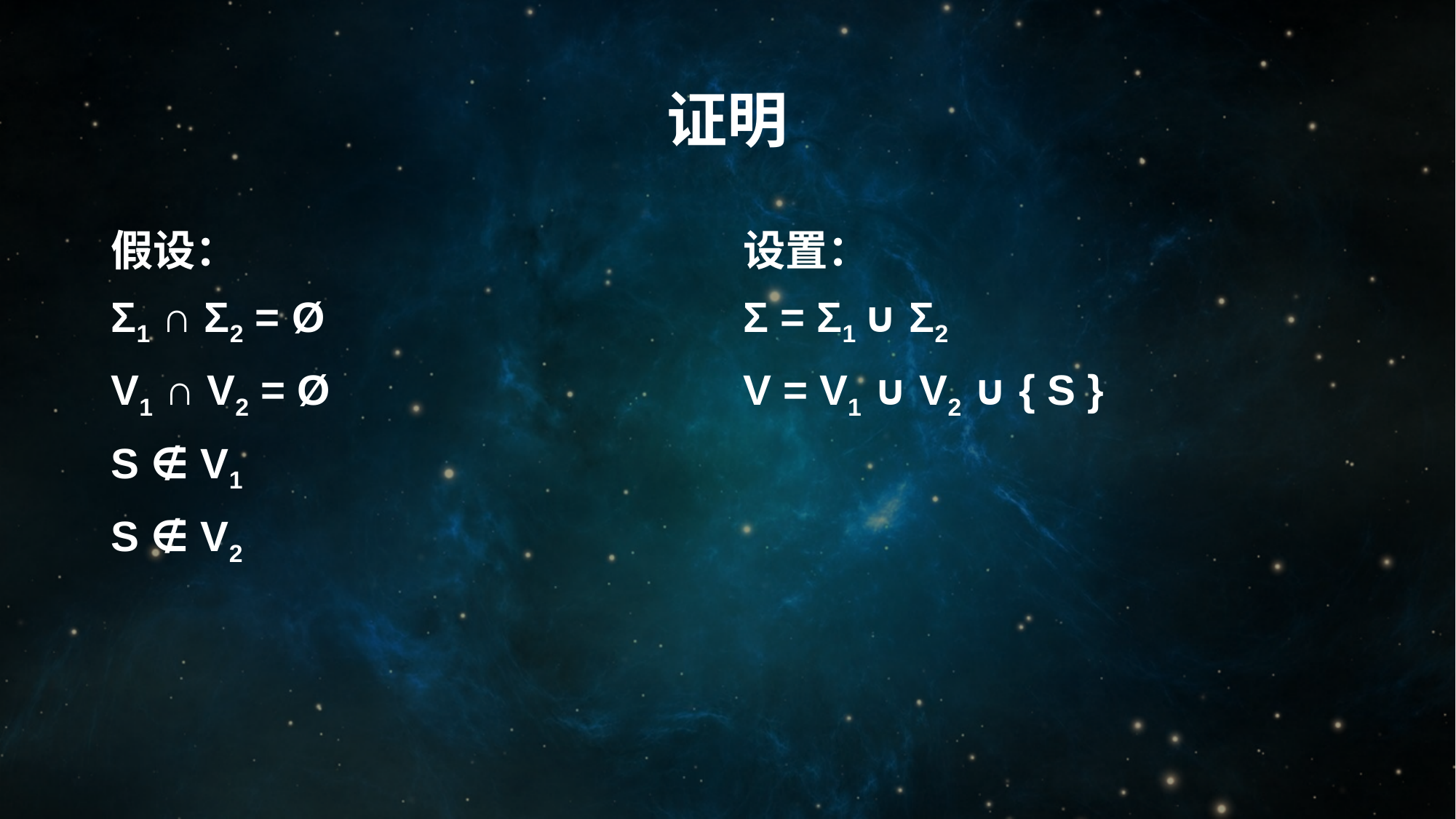

# 证明
假设：
Σ1 ∩ Σ2 = Ø
V1 ∩ V2 = Ø
S ∉ V1
S ∉ V2
设置：
Σ = Σ1 ∪ Σ2
V = V1 ∪ V2 ∪ { S }